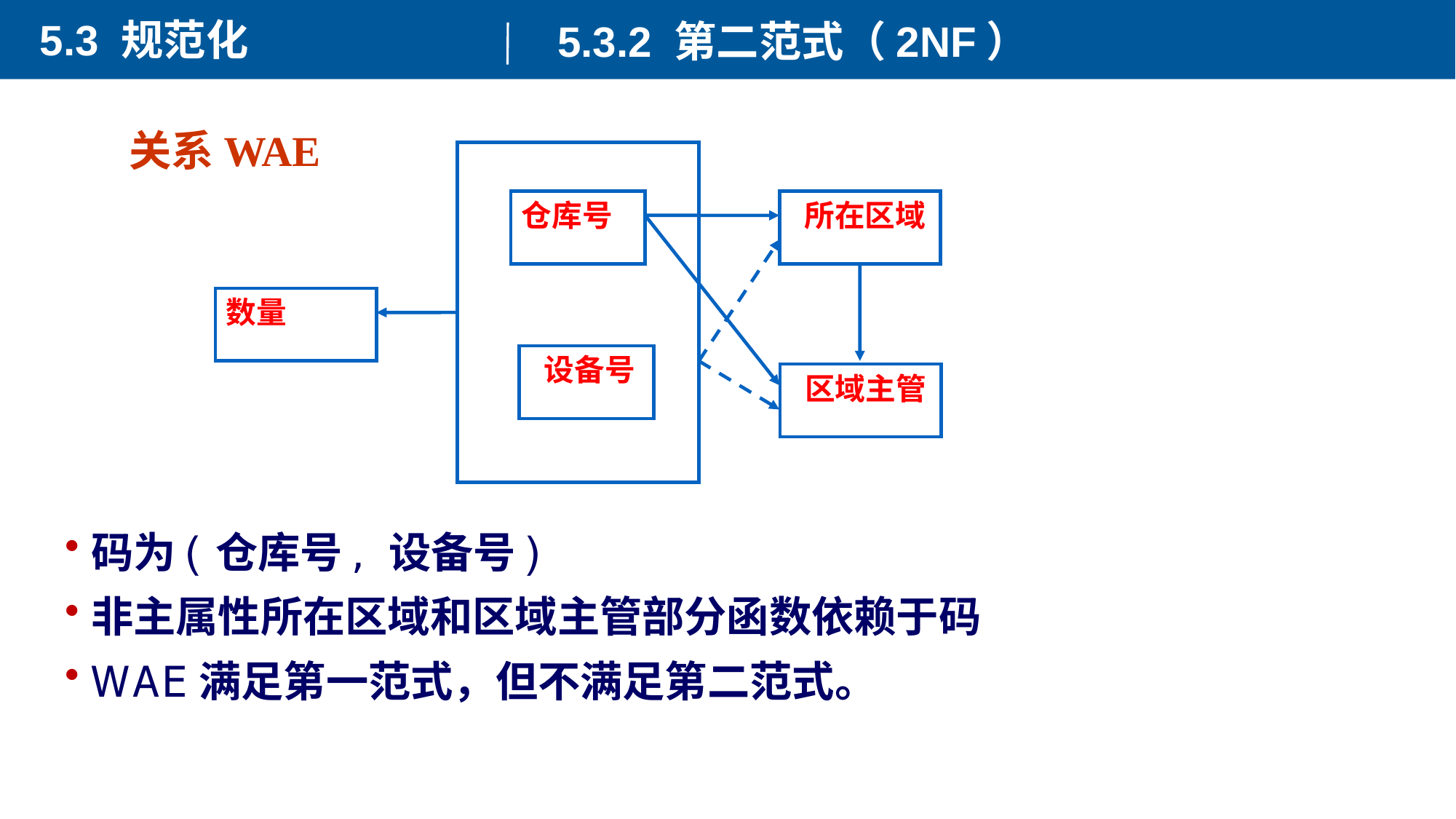

5.3 规范化
5.3.2 第二范式（2NF）
关系WAE

仓库号
 所在区域

数量

 设备号

 区域主管
码为(仓库号, 设备号)
非主属性所在区域和区域主管部分函数依赖于码
WAE满足第一范式，但不满足第二范式。